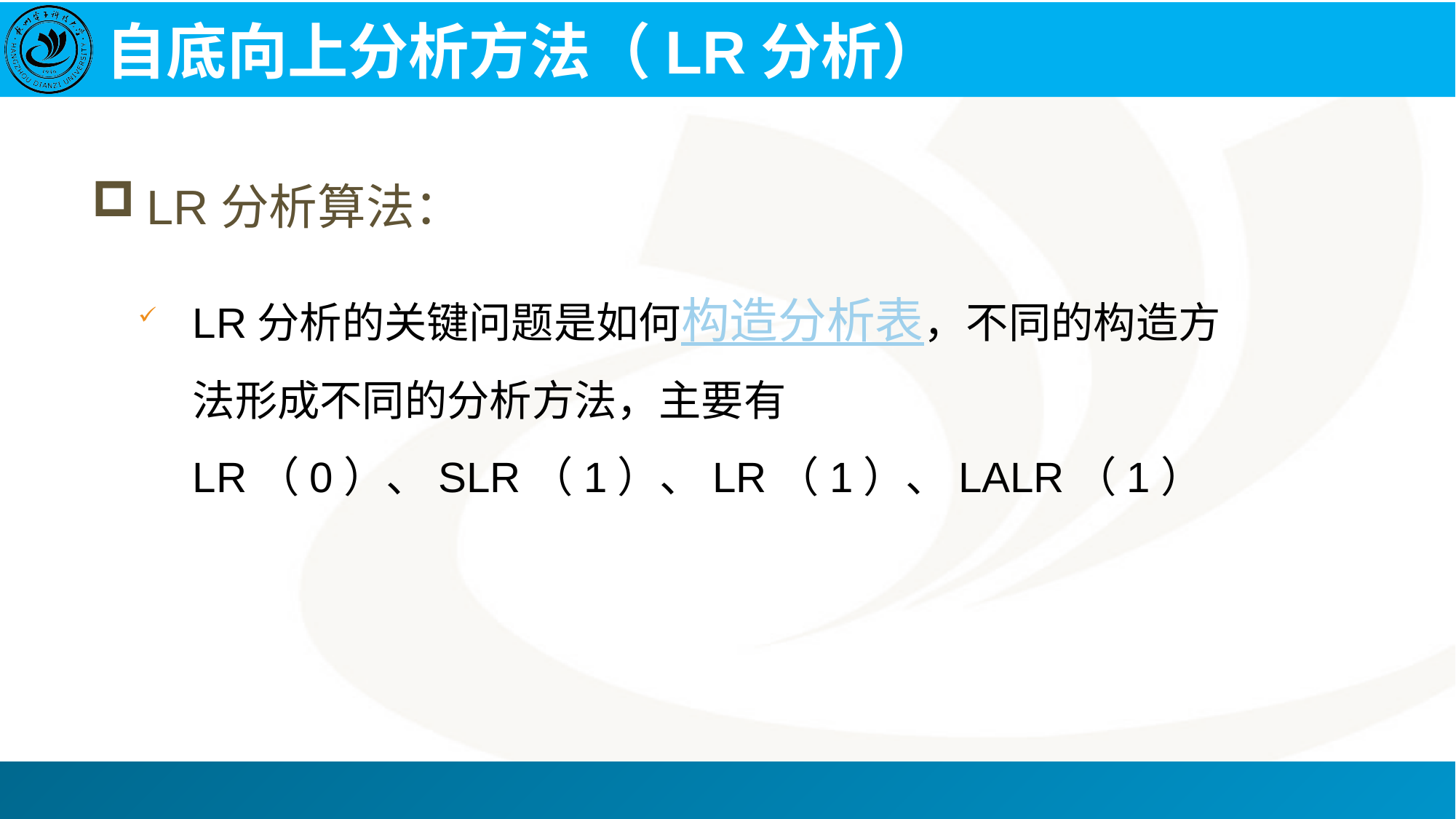

# 自底向上分析方法（LR分析）
LR分析算法：
LR分析的关键问题是如何构造分析表，不同的构造方法形成不同的分析方法，主要有 LR（0）、SLR（1）、LR（1）、LALR（1）
26